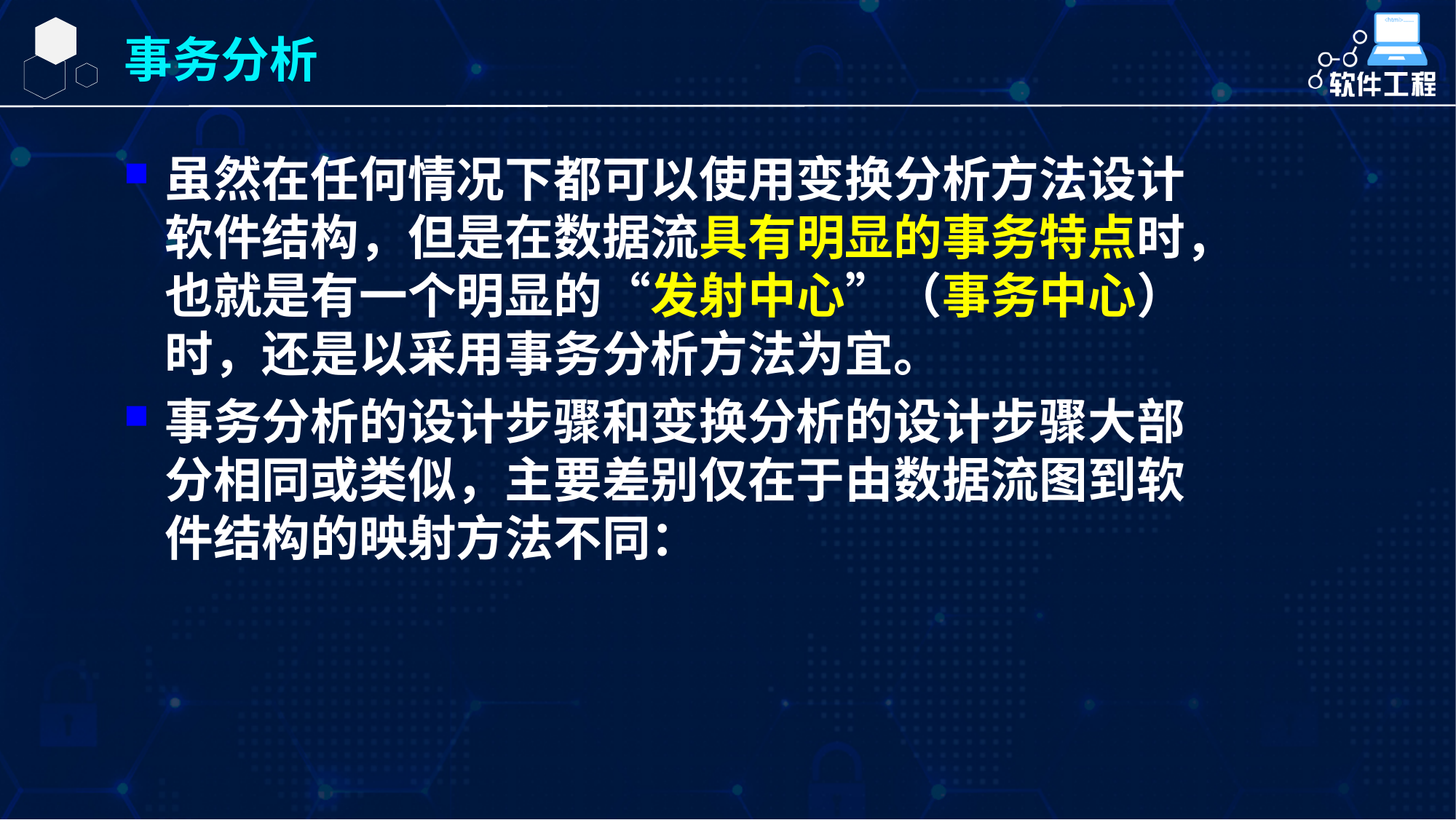

事务分析
虽然在任何情况下都可以使用变换分析方法设计软件结构，但是在数据流具有明显的事务特点时，也就是有一个明显的“发射中心”（事务中心）时，还是以采用事务分析方法为宜。
事务分析的设计步骤和变换分析的设计步骤大部分相同或类似，主要差别仅在于由数据流图到软件结构的映射方法不同：